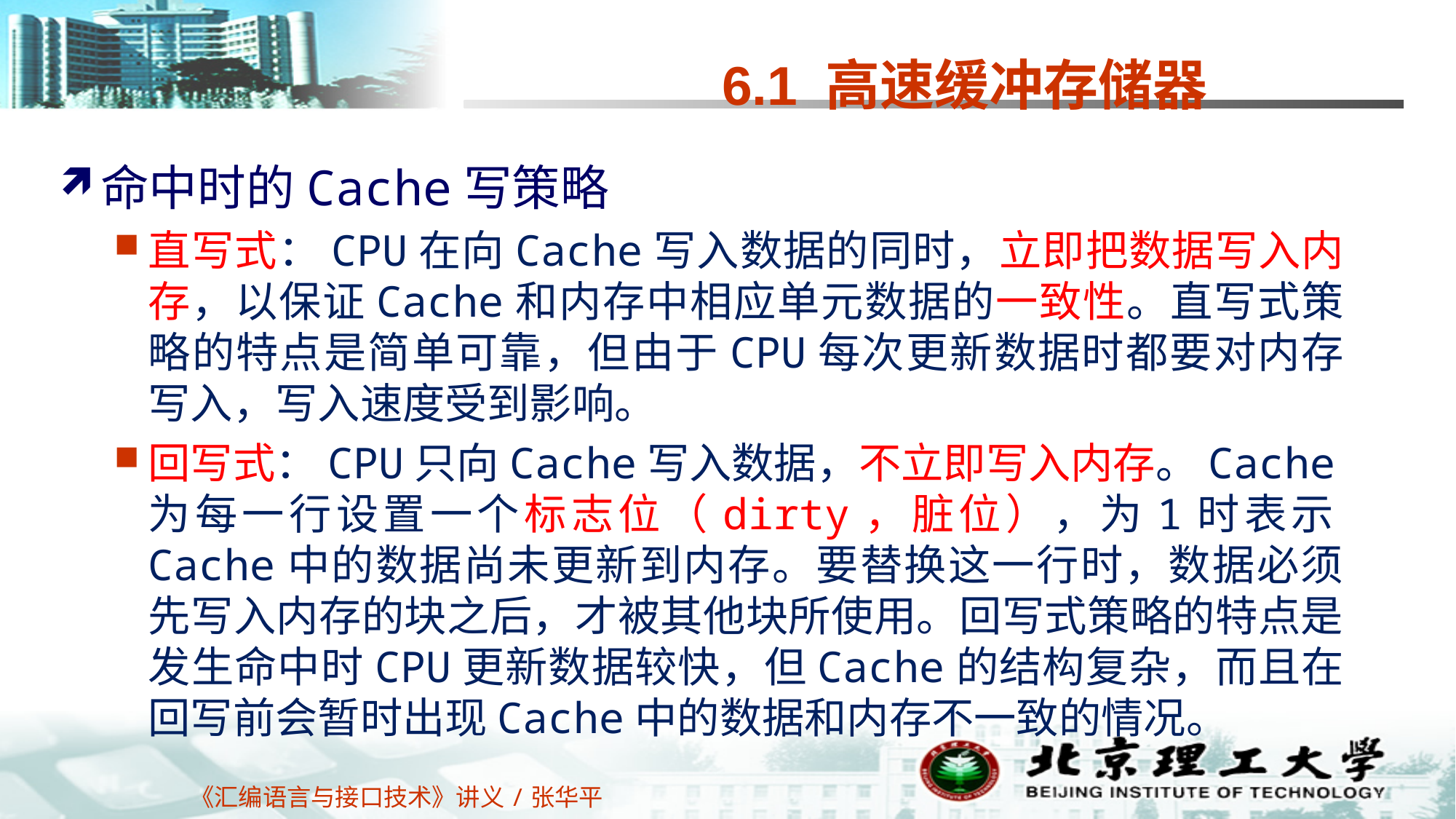

# 6.1 高速缓冲存储器
命中时的Cache写策略
直写式：CPU在向Cache写入数据的同时，立即把数据写入内存，以保证Cache和内存中相应单元数据的一致性。直写式策略的特点是简单可靠，但由于CPU每次更新数据时都要对内存写入，写入速度受到影响。
回写式：CPU只向Cache写入数据，不立即写入内存。Cache为每一行设置一个标志位（dirty，脏位），为1时表示Cache中的数据尚未更新到内存。要替换这一行时，数据必须先写入内存的块之后，才被其他块所使用。回写式策略的特点是发生命中时CPU更新数据较快，但Cache的结构复杂，而且在回写前会暂时出现Cache中的数据和内存不一致的情况。